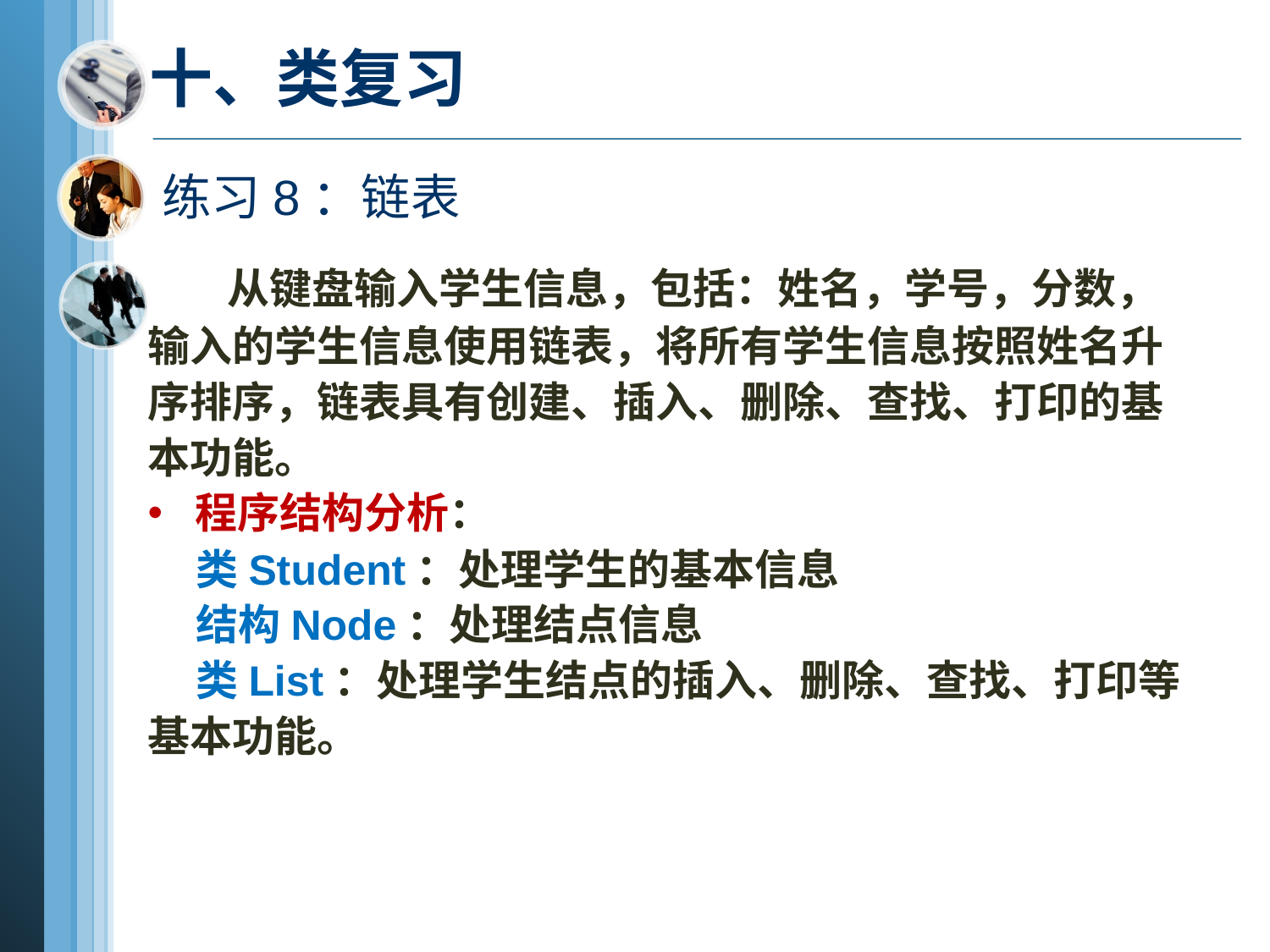

十、类复习
# 练习8：链表
      从键盘输入学生信息，包括：姓名，学号，分数，输入的学生信息使用链表，将所有学生信息按照姓名升序排序，链表具有创建、插入、删除、查找、打印的基本功能。
程序结构分析：
    类Student：处理学生的基本信息
    结构Node：处理结点信息
    类List：处理学生结点的插入、删除、查找、打印等基本功能。